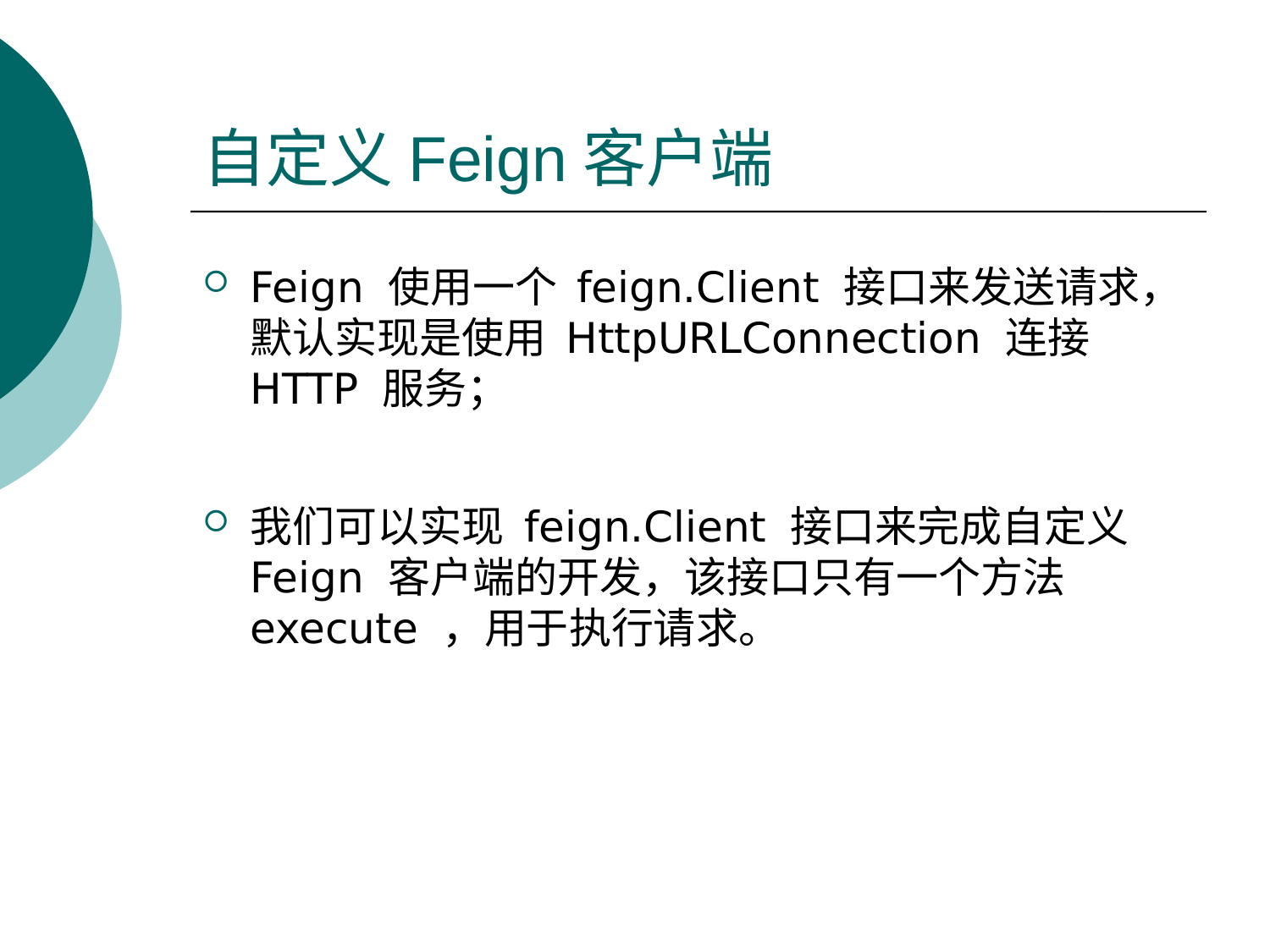

# 自定义Feign客户端
Feign 使用一个 feign.Client 接口来发送请求，默认实现是使用 HttpURLConnection 连接 HTTP 服务；

我们可以实现 feign.Client 接口来完成自定义 Feign 客户端的开发，该接口只有一个方法 execute ，用于执行请求。